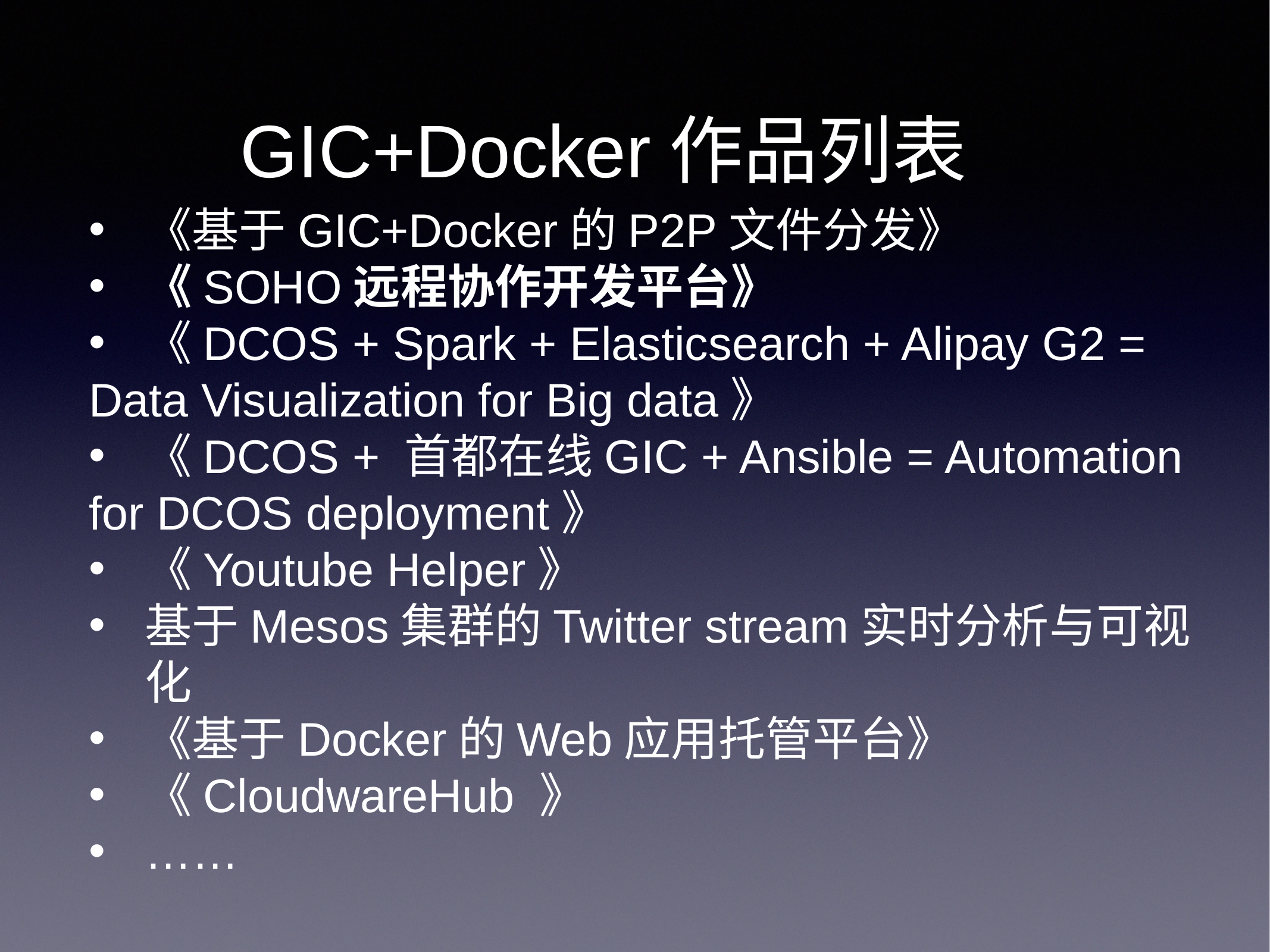

# GIC+Docker作品列表
《基于GIC+Docker的P2P文件分发》
《SOHO远程协作开发平台》
《DCOS + Spark + Elasticsearch + Alipay G2 =
Data Visualization for Big data》
《DCOS + 首都在线GIC + Ansible = Automation
for DCOS deployment》
《Youtube Helper》
基于Mesos集群的Twitter stream实时分析与可视化
《基于Docker的Web应用托管平台》
《CloudwareHub 》
……